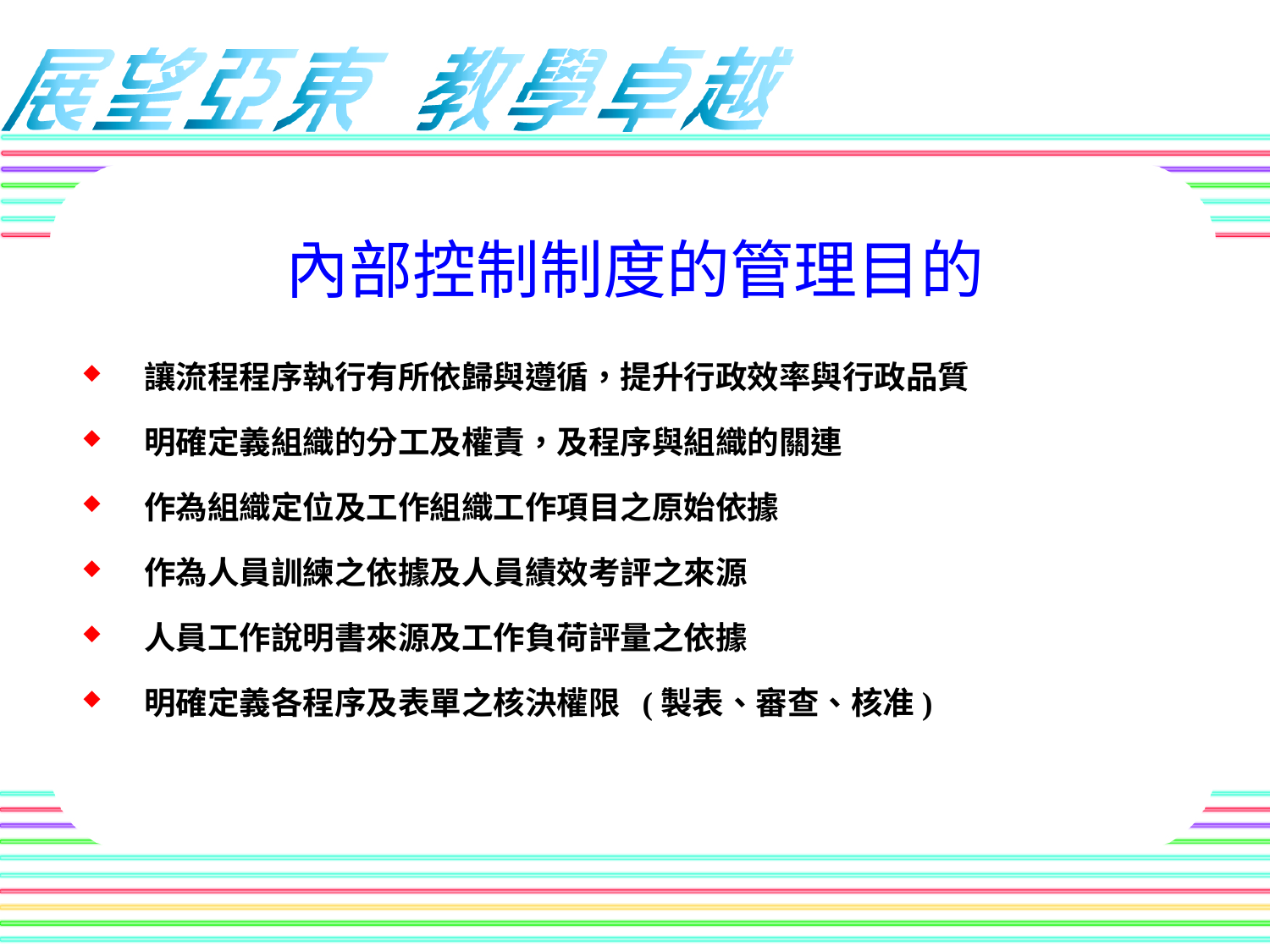

# 內部控制制度的管理目的
讓流程程序執行有所依歸與遵循，提升行政效率與行政品質
明確定義組織的分工及權責，及程序與組織的關連
作為組織定位及工作組織工作項目之原始依據
作為人員訓練之依據及人員績效考評之來源
人員工作說明書來源及工作負荷評量之依據
明確定義各程序及表單之核決權限  (製表、審查、核准)